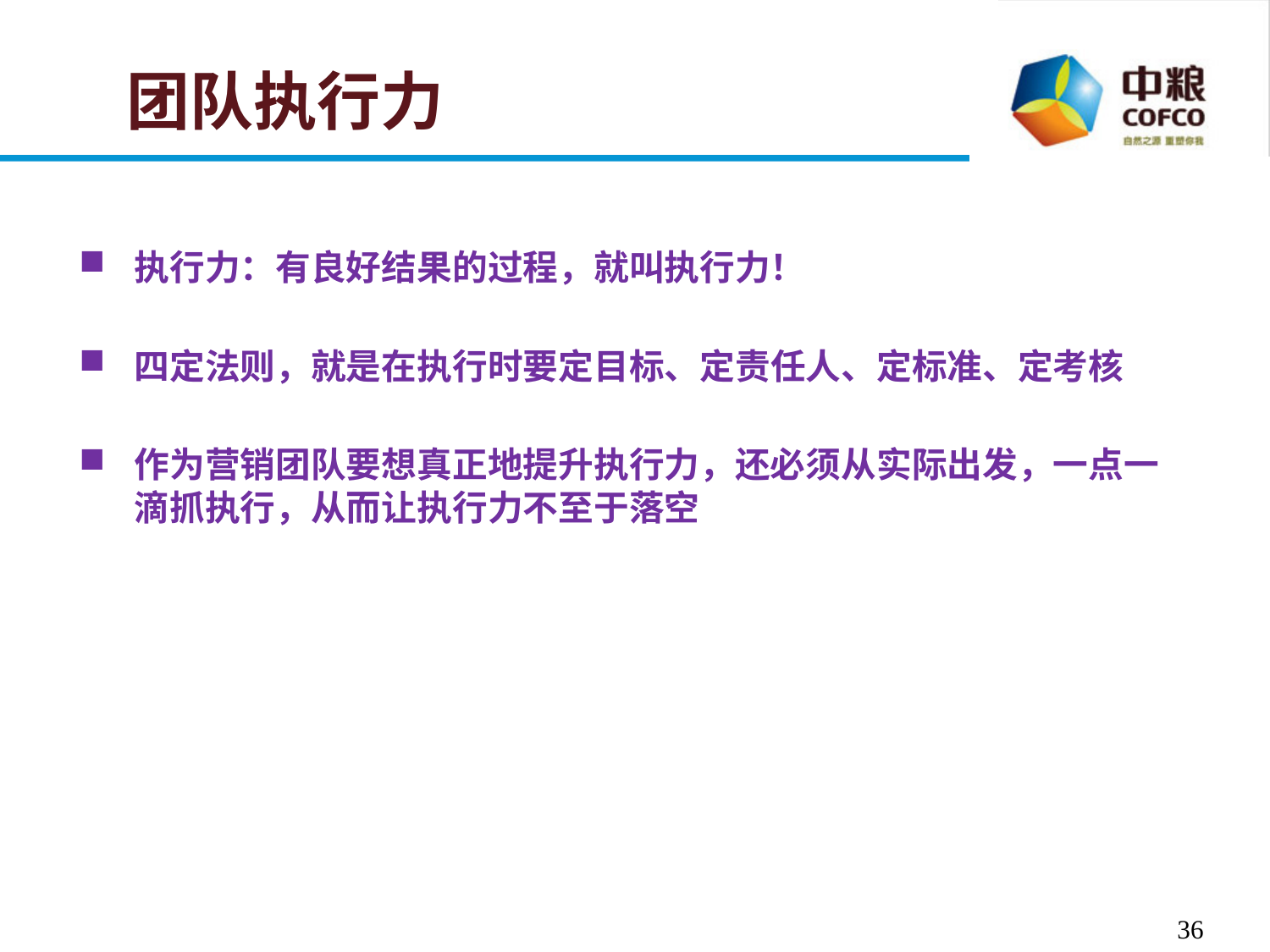

# 团队执行力
执行力：有良好结果的过程，就叫执行力！

四定法则，就是在执行时要定目标、定责任人、定标准、定考核

作为营销团队要想真正地提升执行力，还必须从实际出发，一点一滴抓执行，从而让执行力不至于落空